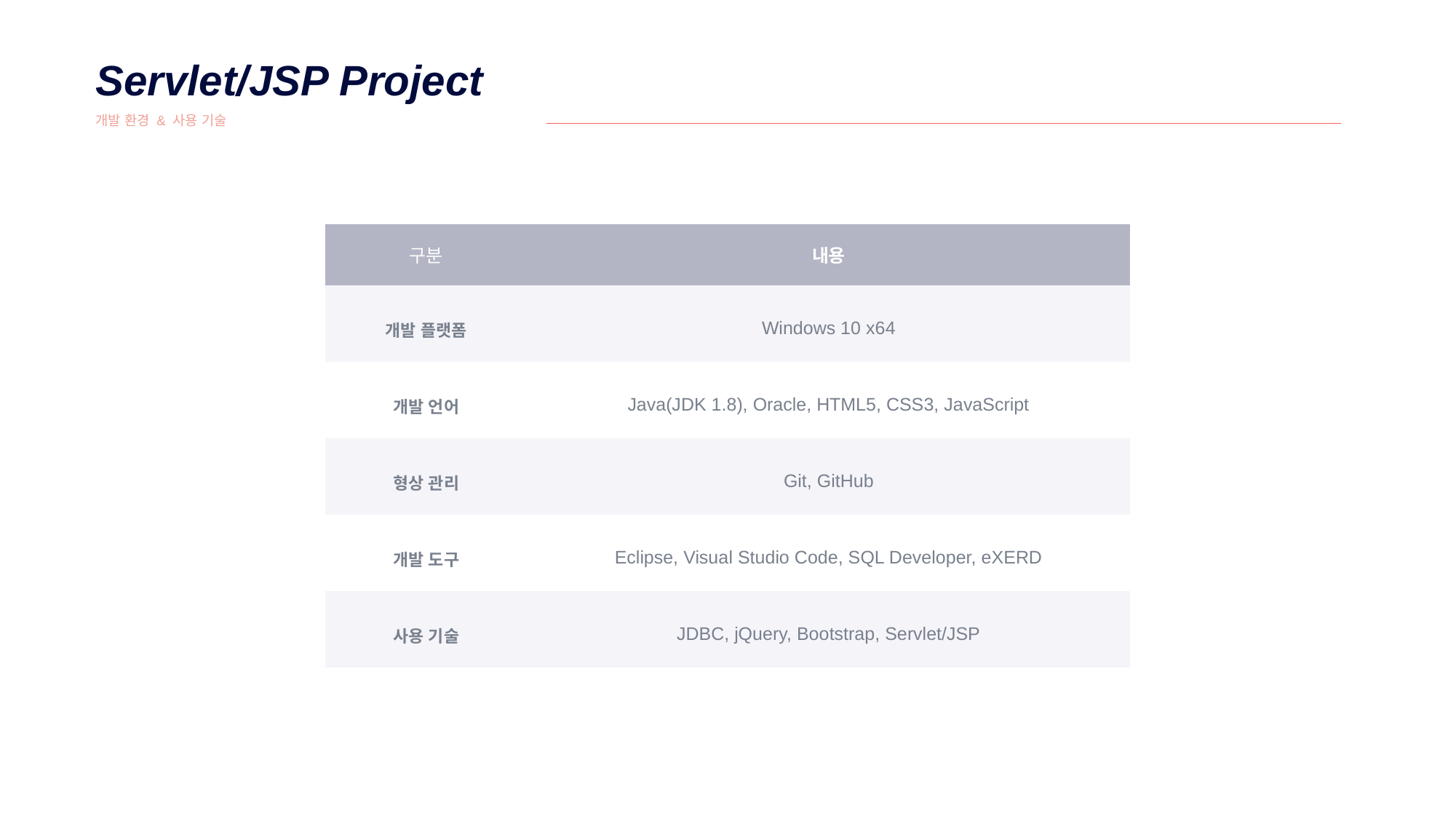

Servlet/JSP Project
개발 환경 & 사용 기술
| 구분 | 내용 |
| --- | --- |
| 개발 플랫폼 | Windows 10 x64 |
| 개발 언어 | Java(JDK 1.8), Oracle, HTML5, CSS3, JavaScript |
| 형상 관리 | Git, GitHub |
| 개발 도구 | Eclipse, Visual Studio Code, SQL Developer, eXERD |
| 사용 기술 | JDBC, jQuery, Bootstrap, Servlet/JSP |